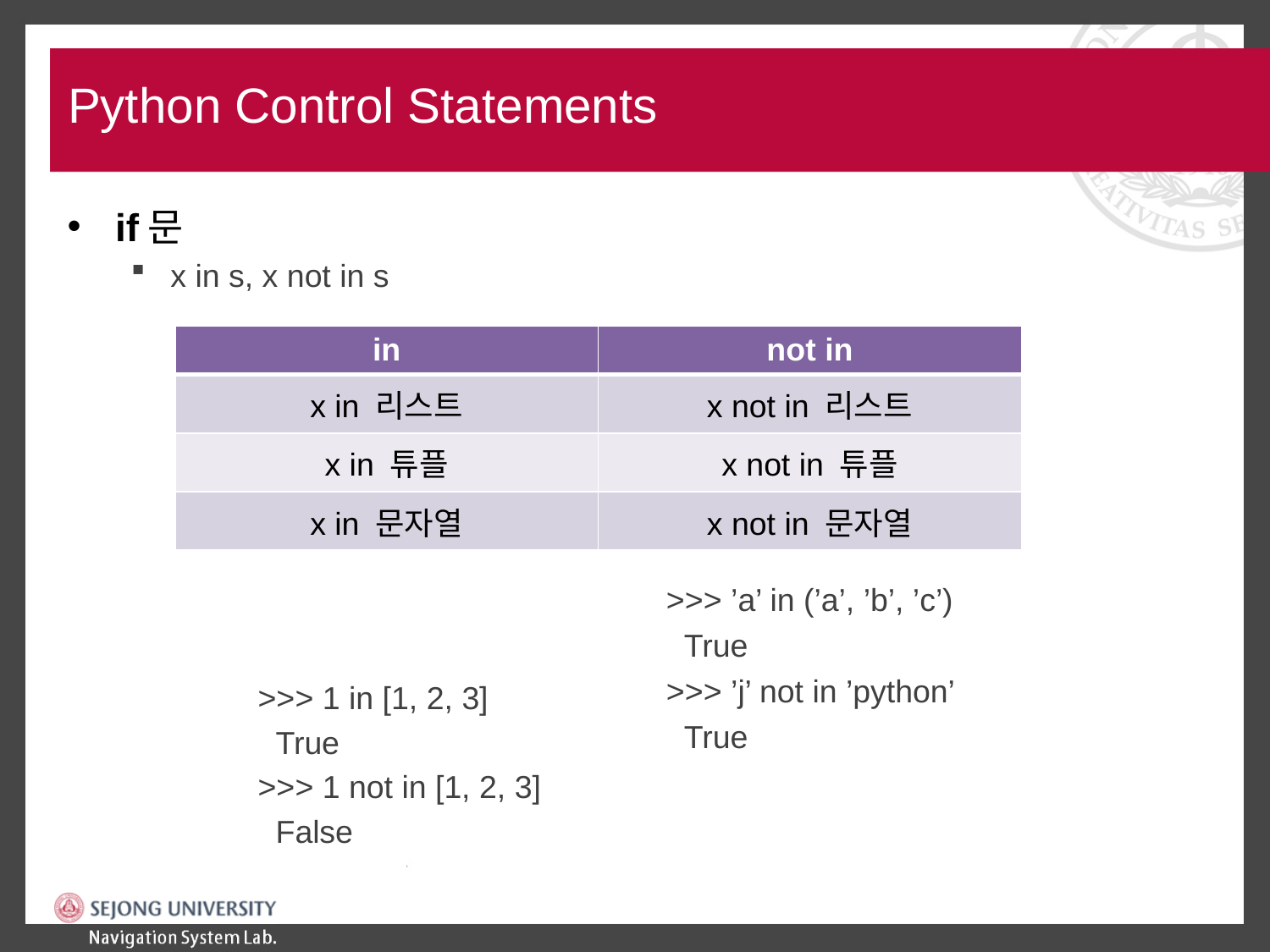

# Python Control Statements
if문
x in s, x not in s

>>> 1 in [1, 2, 3]
  True
>>> 1 not in [1, 2, 3]
  False

| in | not in |
| --- | --- |
| x in 리스트 | x not in 리스트 |
| x in 튜플 | x not in 튜플 |
| x in 문자열 | x not in 문자열 |
>>> ’a’ in (’a’, ’b’, ’c’)
  True
>>> ’j’ not in ’python’
  True